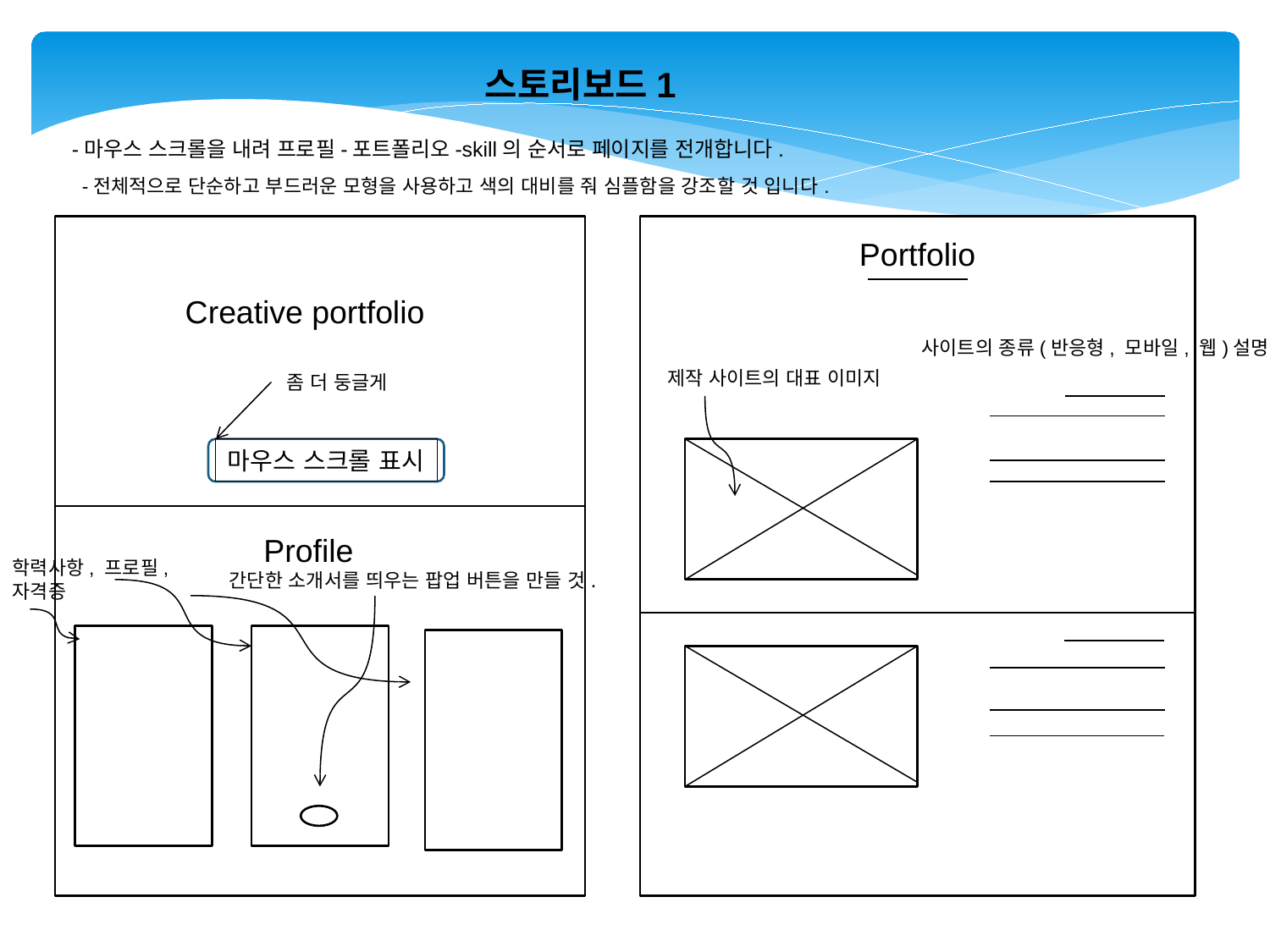

스토리보드1
-마우스 스크롤을 내려 프로필-포트폴리오-skill의 순서로 페이지를 전개합니다.
-전체적으로 단순하고 부드러운 모형을 사용하고 색의 대비를 줘 심플함을 강조할 것 입니다.

Portfolio
Creative portfolio
사이트의 종류(반응형, 모바일, 웹)설명
제작 사이트의 대표 이미지
좀 더 둥글게

마우스 스크롤 표시

Profile
학력사항, 프로필, 자격증
간단한 소개서를 띄우는 팝업 버튼을 만들 것.